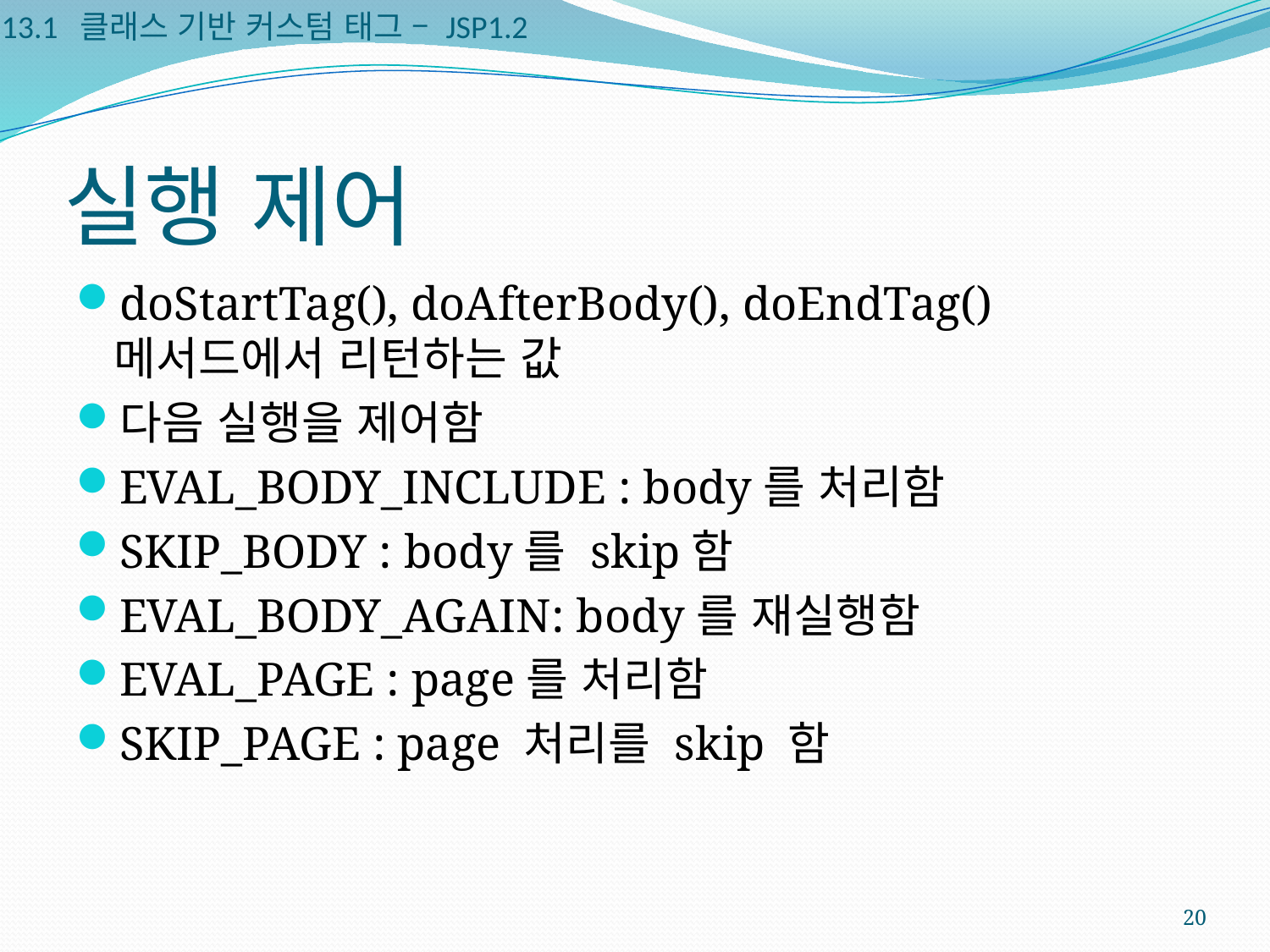

13.1  클래스 기반 커스텀 태그 – JSP1.2
# 실행 제어
doStartTag(), doAfterBody(), doEndTag()메서드에서 리턴하는 값
다음 실행을 제어함
EVAL_BODY_INCLUDE : body를 처리함
SKIP_BODY : body를 skip함
EVAL_BODY_AGAIN: body를 재실행함
EVAL_PAGE : page를 처리함
SKIP_PAGE : page 처리를 skip 함

20